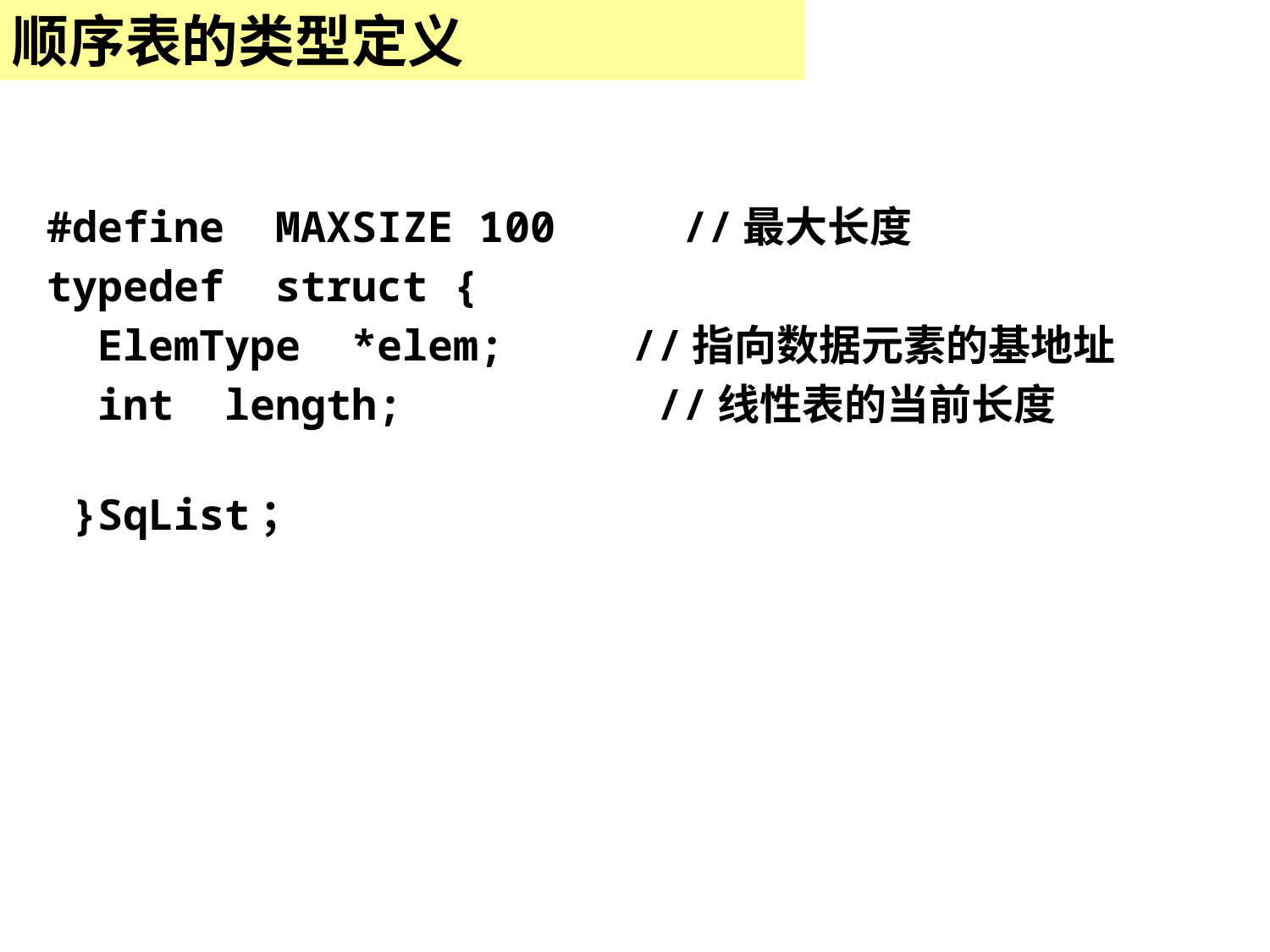

顺序表的类型定义

#define  MAXSIZE 100     //最大长度
typedef  struct {
  ElemType  *elem;     //指向数据元素的基地址
  int  length;          //线性表的当前长度
 }SqList；